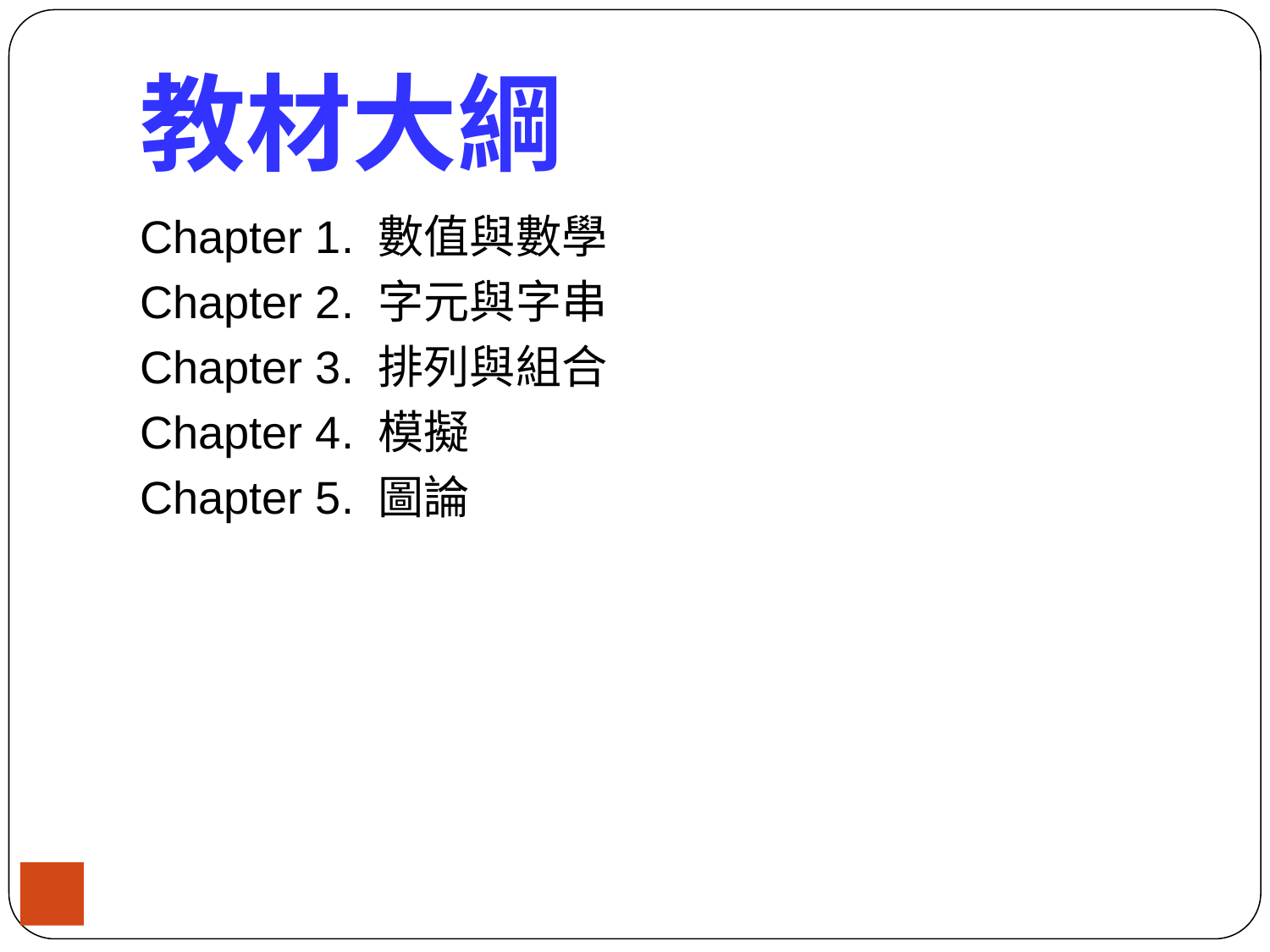

# 教材大綱
Chapter 1. 數值與數學
Chapter 2. 字元與字串
Chapter 3. 排列與組合
Chapter 4. 模擬
Chapter 5. 圖論